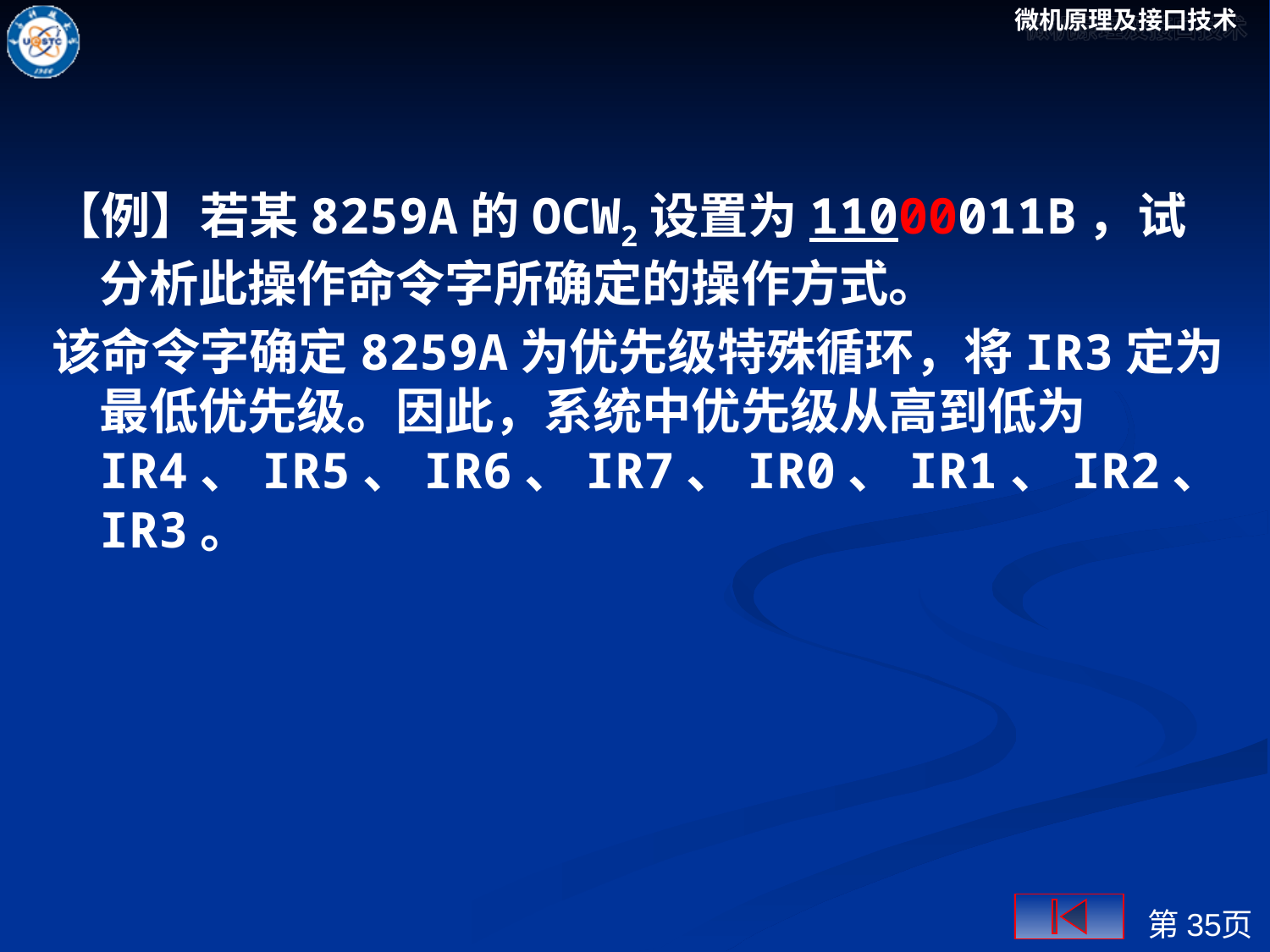

【例】若某8259A的OCW2设置为11000011B，试分析此操作命令字所确定的操作方式。
该命令字确定8259A为优先级特殊循环，将IR3定为最低优先级。因此，系统中优先级从高到低为IR4、IR5、IR6、IR7、IR0、IR1、IR2、IR3。